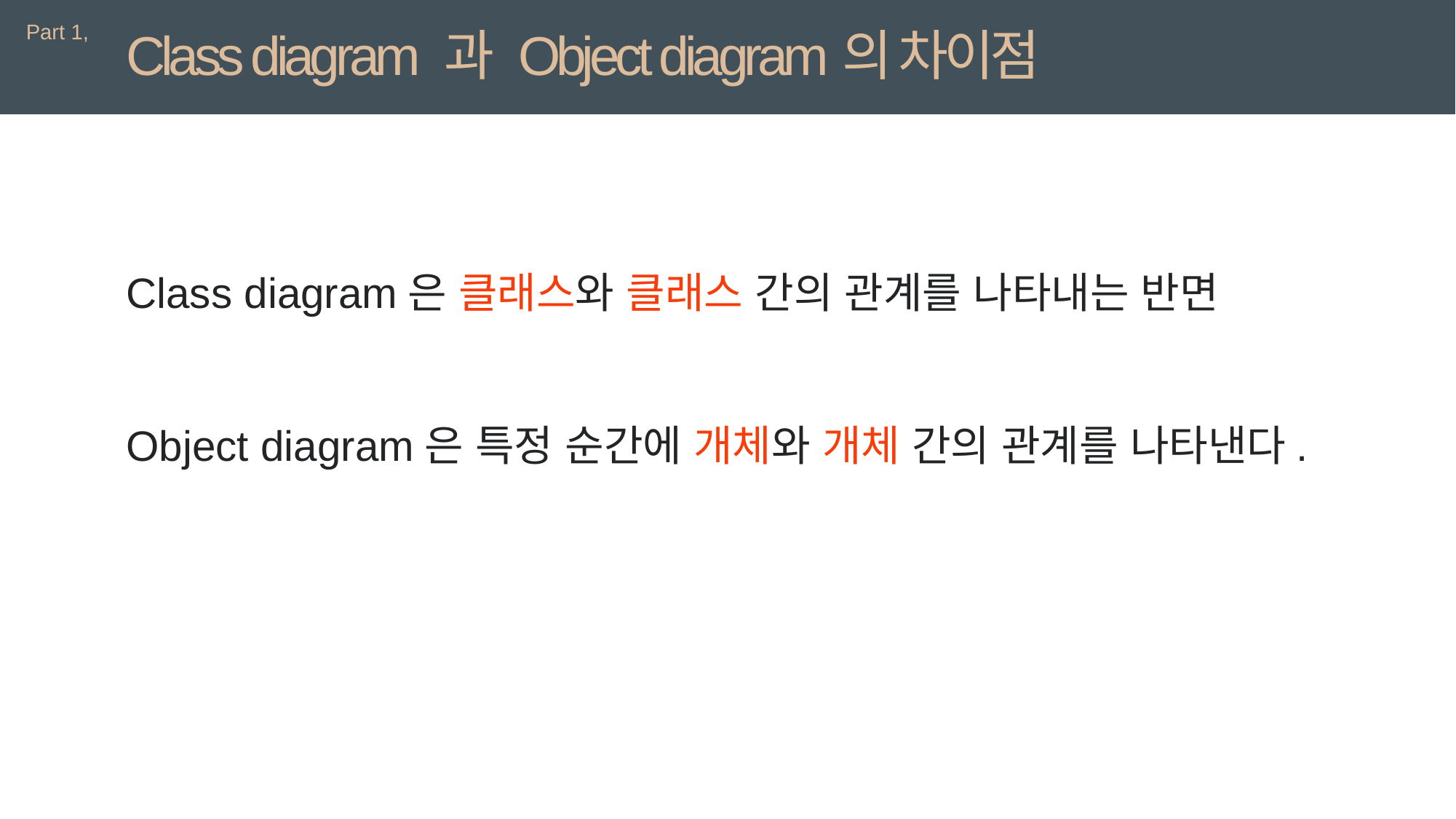

Part 1,
Class diagram 과 Object diagram의 차이점
Class diagram은 클래스와 클래스 간의 관계를 나타내는 반면

Object diagram은 특정 순간에 개체와 개체 간의 관계를 나타낸다.
26